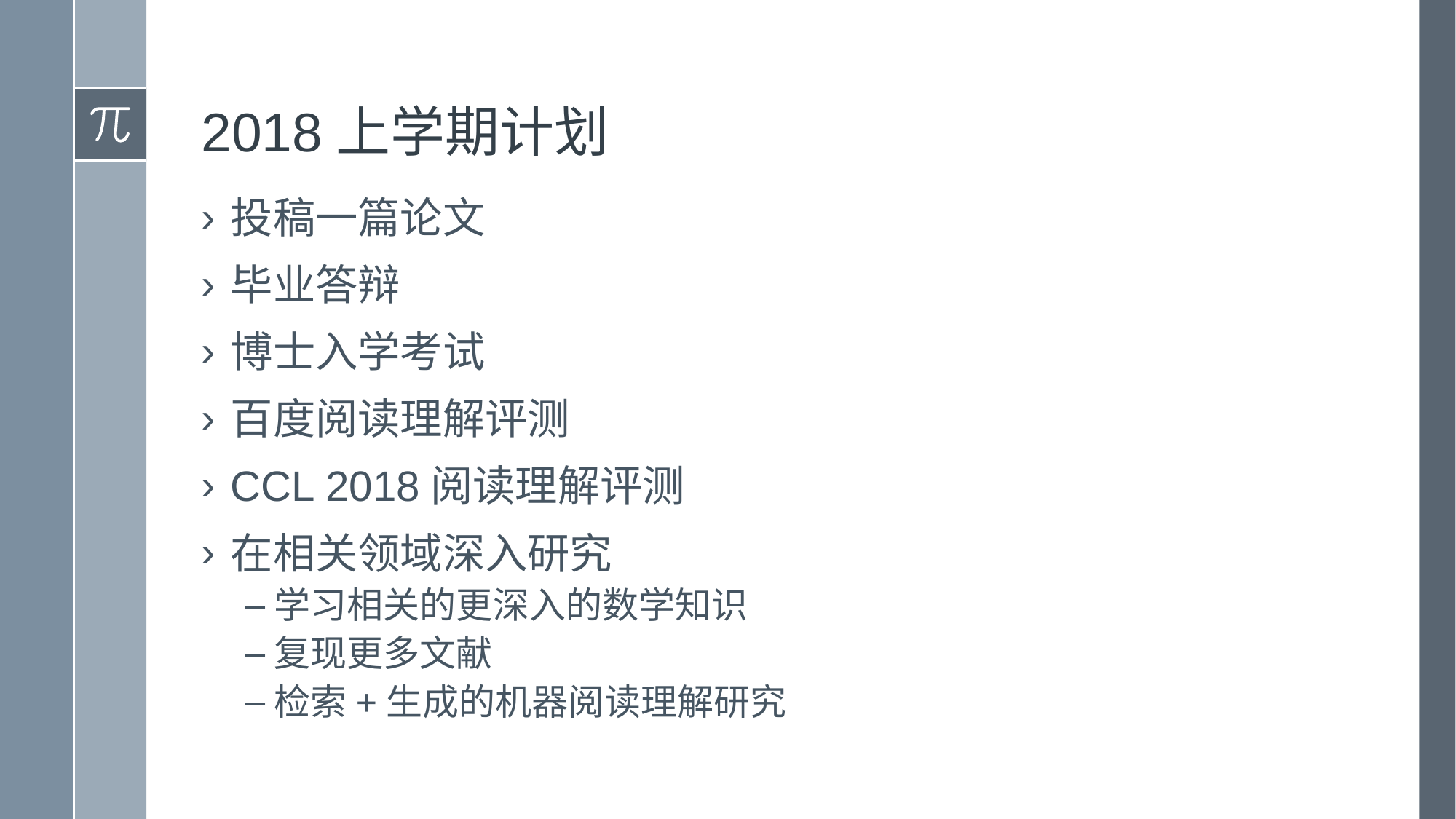

# 2018上学期计划
投稿一篇论文
毕业答辩
博士入学考试
百度阅读理解评测
CCL 2018阅读理解评测
在相关领域深入研究
学习相关的更深入的数学知识
复现更多文献
检索+生成的机器阅读理解研究